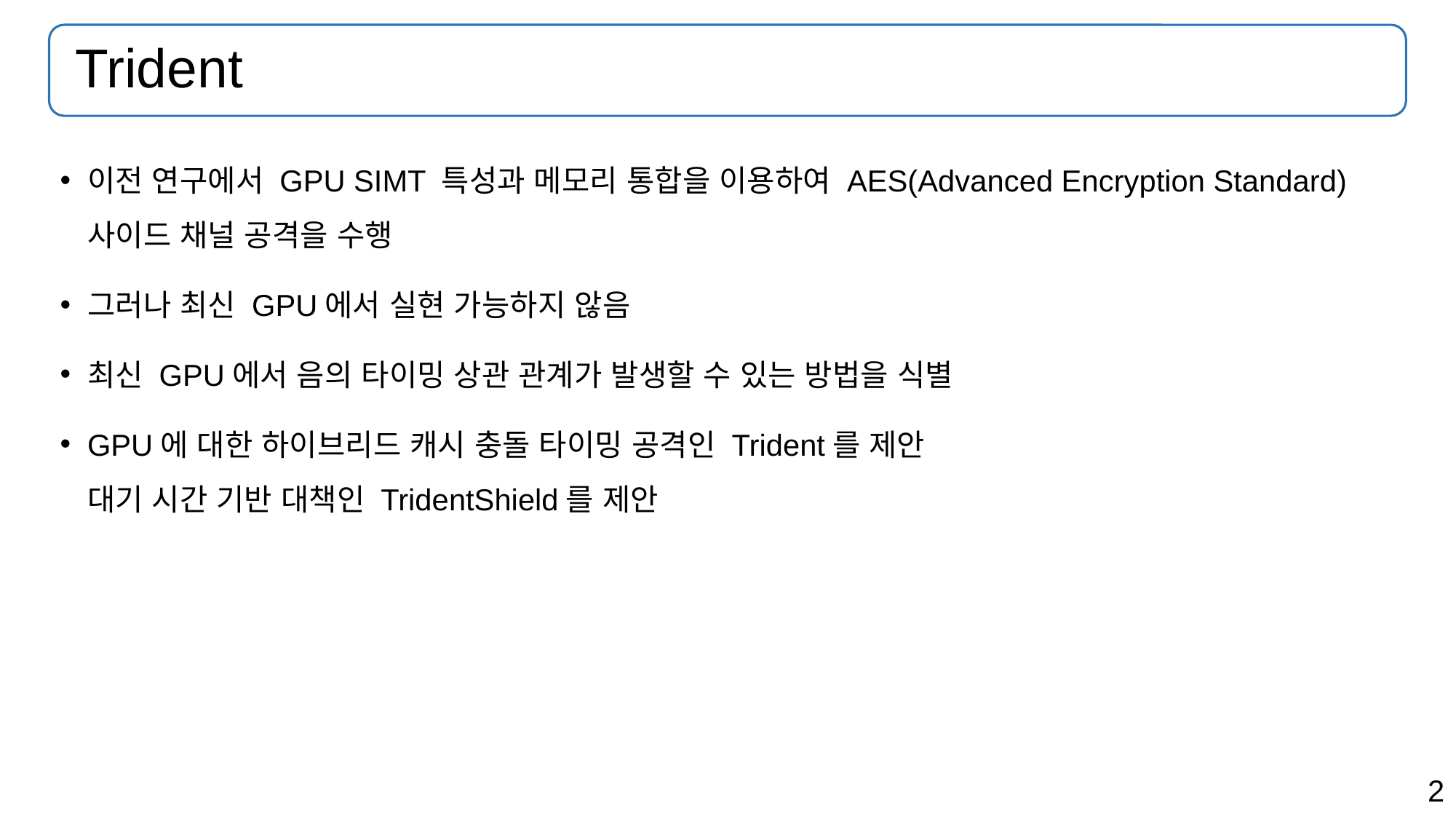

# Trident
이전 연구에서 GPU SIMT 특성과 메모리 통합을 이용하여 AES(Advanced Encryption Standard) 사이드 채널 공격을 수행
그러나 최신 GPU에서 실현 가능하지 않음
최신 GPU에서 음의 타이밍 상관 관계가 발생할 수 있는 방법을 식별
GPU에 대한 하이브리드 캐시 충돌 타이밍 공격인 Trident를 제안
대기 시간 기반 대책인 TridentShield를 제안